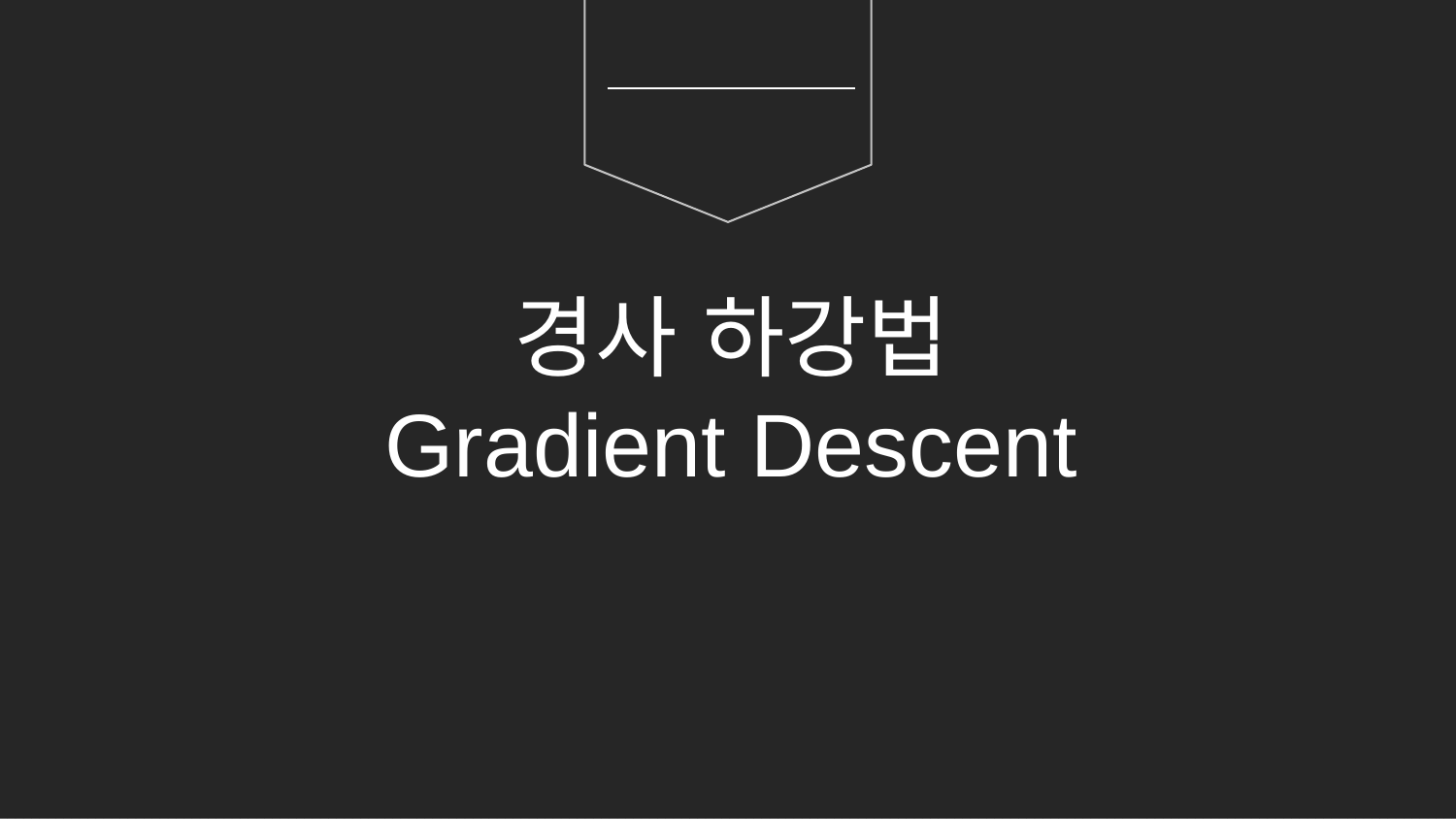

R 교육 세미나 1
ToBig’s  5기 박이삭
경사 하강법
Gradient Descent